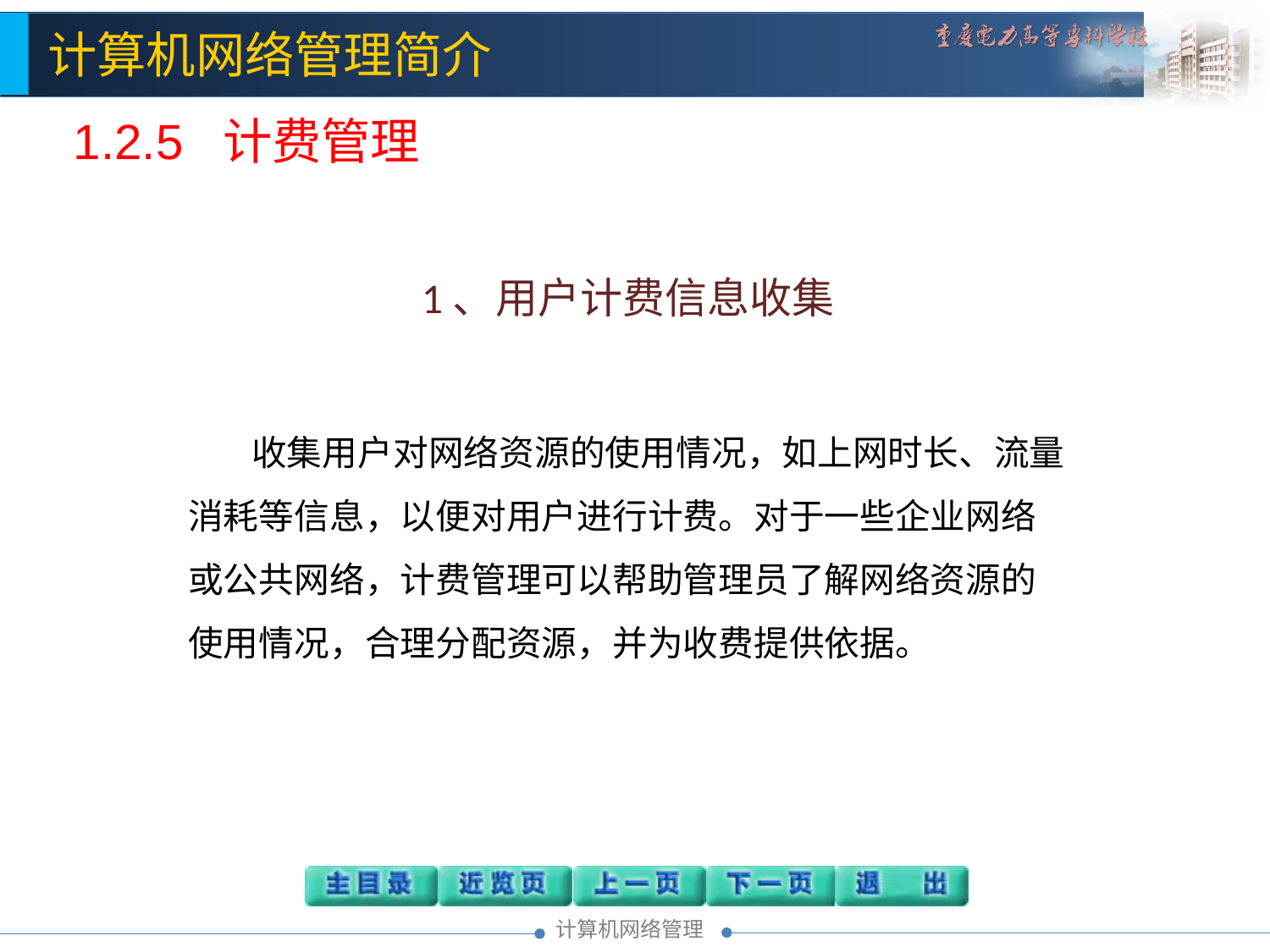

1.2.5  计费管理
1、用户计费信息收集
收集用户对网络资源的使用情况，如上网时长、流量消耗等信息，以便对用户进行计费。对于一些企业网络或公共网络，计费管理可以帮助管理员了解网络资源的使用情况，合理分配资源，并为收费提供依据。